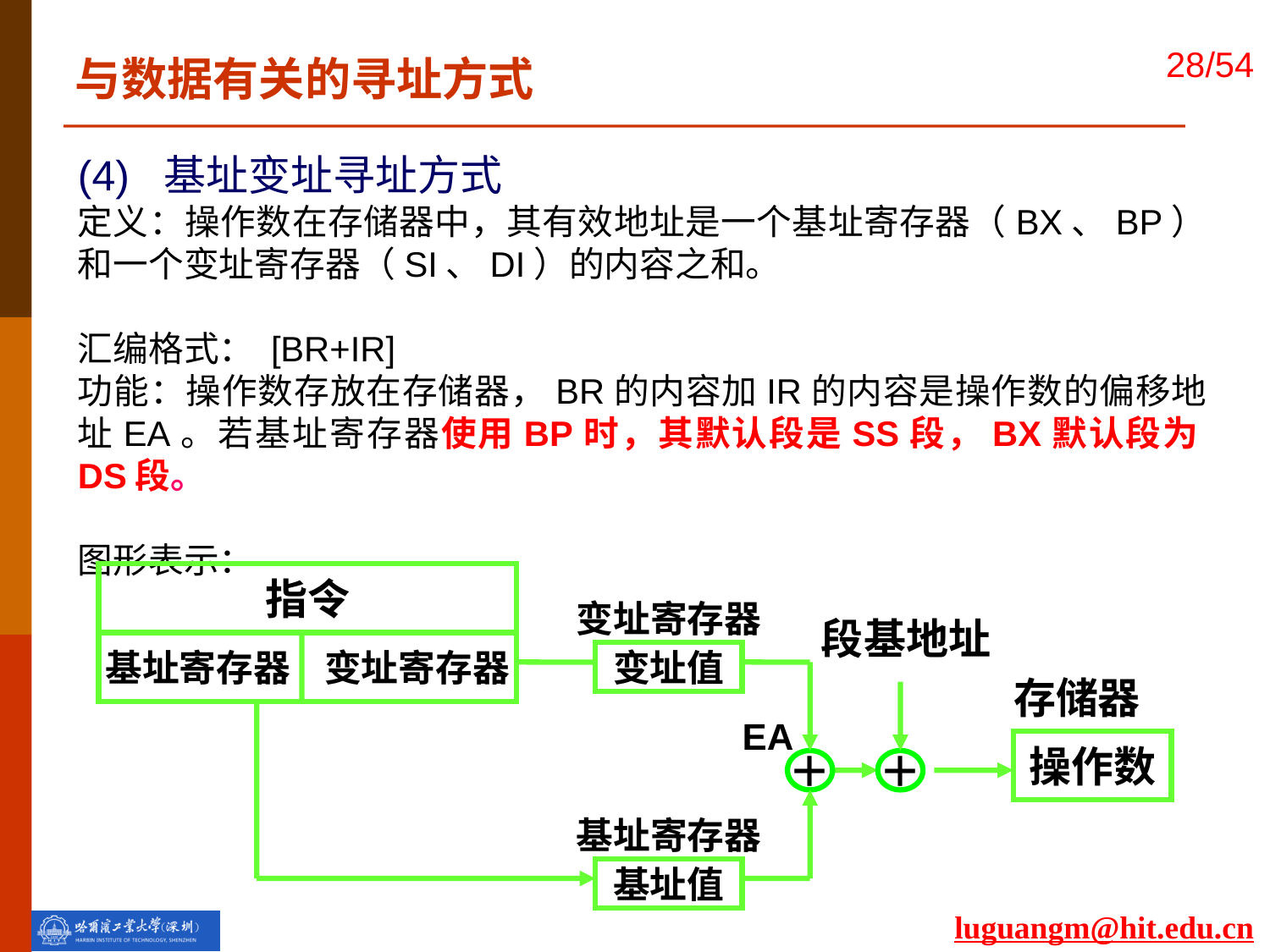

与数据有关的寻址方式
(4)  基址变址寻址方式
定义：操作数在存储器中，其有效地址是一个基址寄存器（BX、BP）和一个变址寄存器（SI、DI）的内容之和。

汇编格式： [BR+IR]
功能：操作数存放在存储器，BR的内容加IR的内容是操作数的偏移地址EA。若基址寄存器使用BP时，其默认段是SS段，BX默认段为DS段。

图形表示：
指令
基址寄存器    变址寄存器
变址寄存器
段基地址

变址值

    存储器

EA
操作数
＋
＋

基址寄存器
基址值